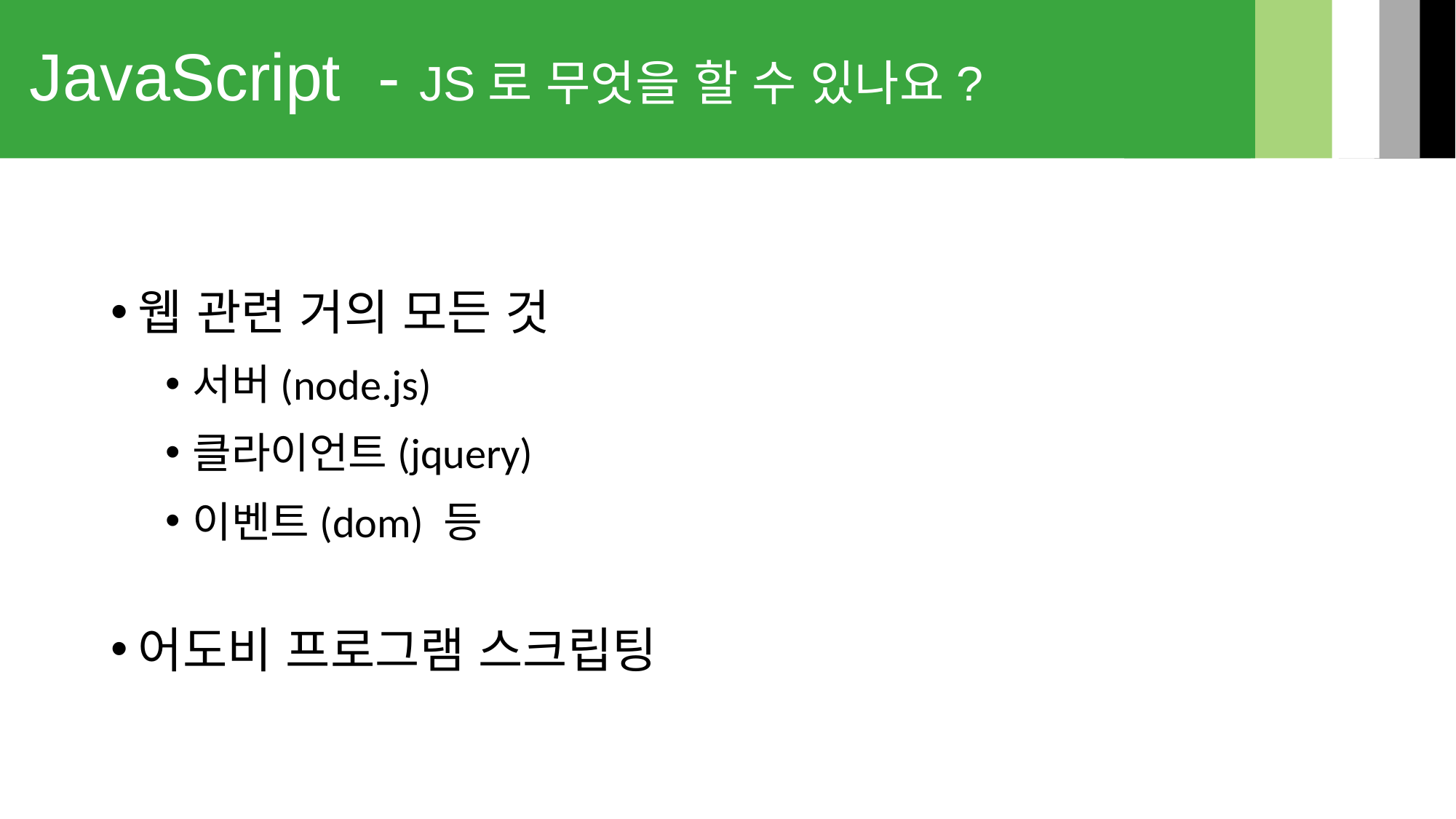

# JavaScript  - JS로 무엇을 할 수 있나요?
웹 관련 거의 모든 것
서버(node.js)
클라이언트(jquery)
이벤트(dom) 등
어도비 프로그램 스크립팅